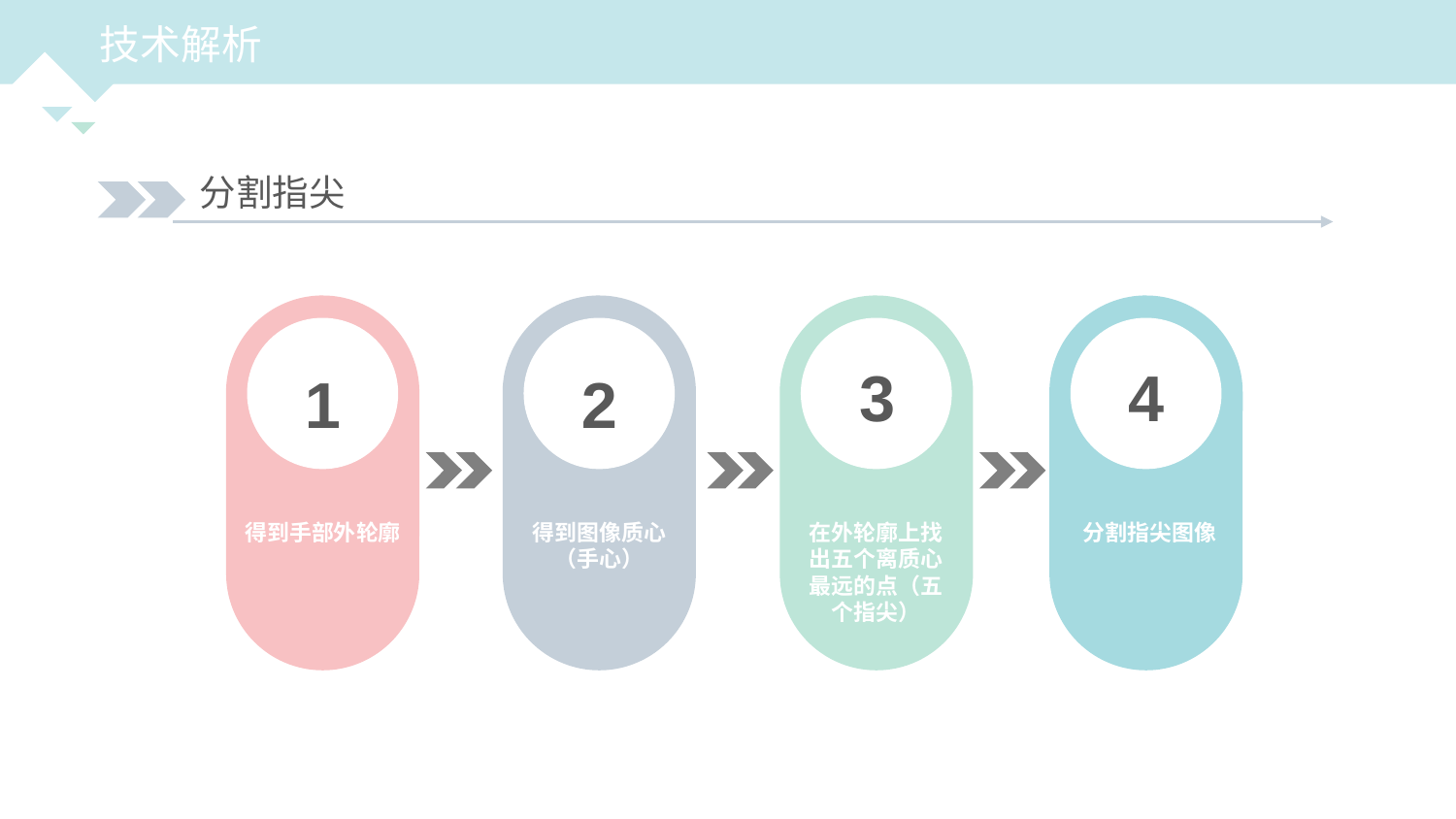

技术解析
分割指尖

1

得到手部外轮廓

2

得到图像质心（手心）
3

在外轮廓上找出五个离质心最远的点（五个指尖）
4

分割指尖图像